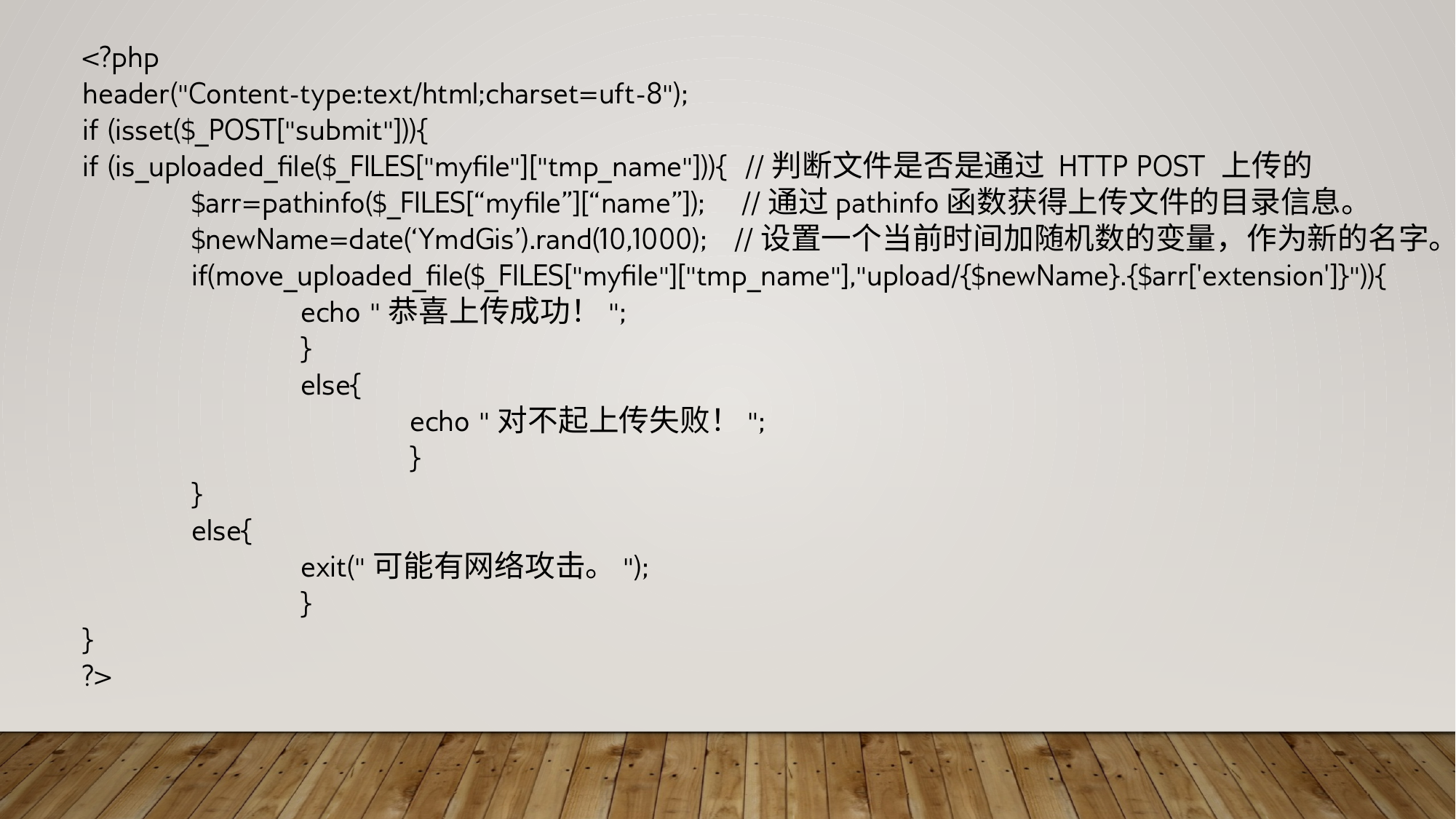

<?php
header("Content-type:text/html;charset=uft-8");
if (isset($_POST["submit"])){
if (is_uploaded_file($_FILES["myfile"]["tmp_name"])){  //判断文件是否是通过 HTTP POST 上传的
	$arr=pathinfo($_FILES[“myfile”][“name”]);    //通过pathinfo函数获得上传文件的目录信息。
	$newName=date(‘YmdGis’).rand(10,1000);   //设置一个当前时间加随机数的变量，作为新的名字。
	if(move_uploaded_file($_FILES["myfile"]["tmp_name"],"upload/{$newName}.{$arr['extension']}")){
		echo "恭喜上传成功！";
		}
		else{
			echo "对不起上传失败！";
			}
	}
	else{
		exit("可能有网络攻击。");
		}
}
?>